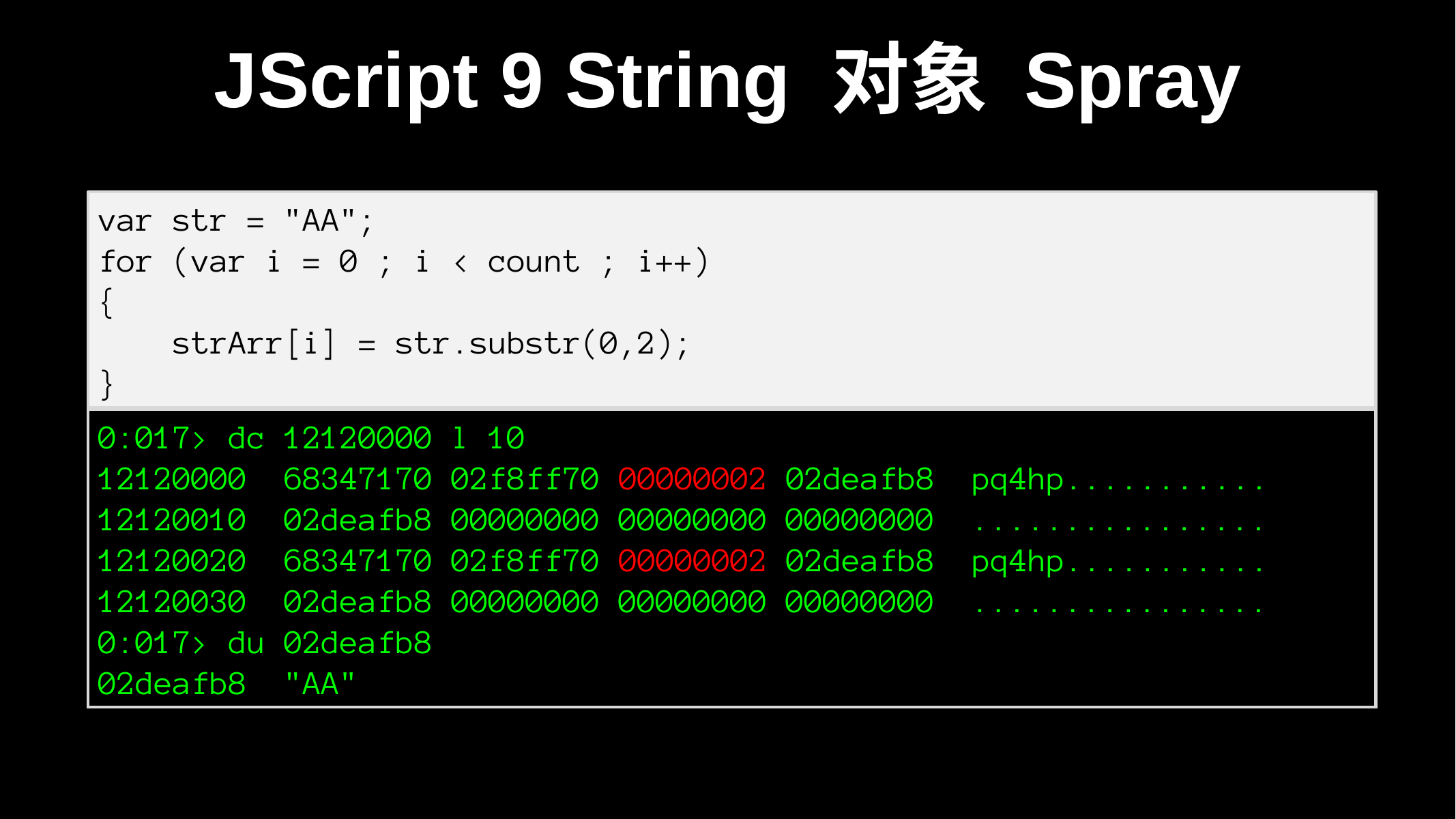

# JScript 9 String 对象 Spray
var str = "AA";
for (var i = 0 ; i < count ; i++)
{
    strArr[i] = str.substr(0,2);
}
0:017> dc 12120000 l 10
12120000  68347170 02f8ff70 00000002 02deafb8  pq4hp...........
12120010  02deafb8 00000000 00000000 00000000  ................
12120020  68347170 02f8ff70 00000002 02deafb8  pq4hp...........
12120030  02deafb8 00000000 00000000 00000000  ................
0:017> du 02deafb8
02deafb8  "AA"